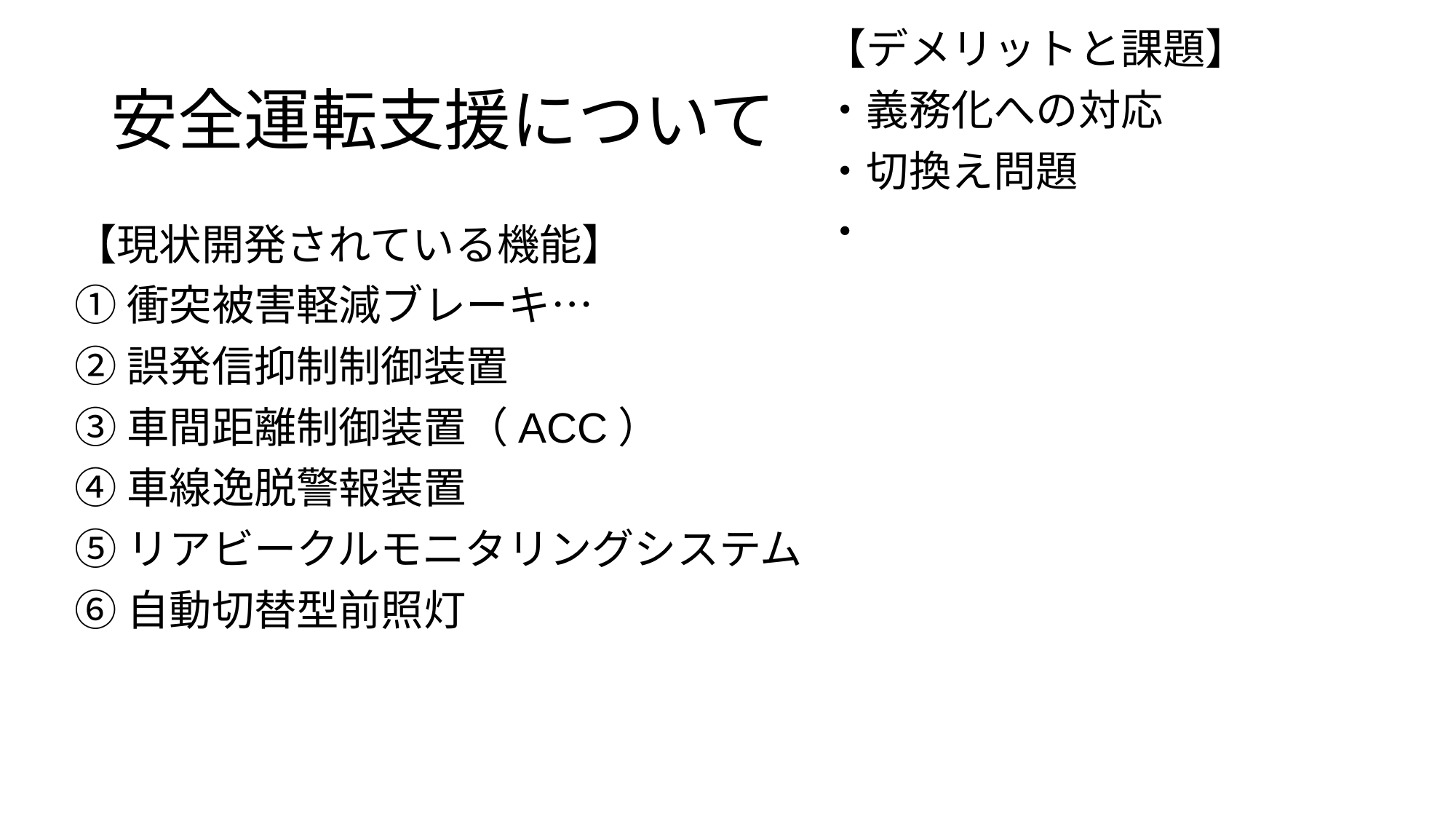

【デメリットと課題】
・義務化への対応
・切換え問題
・

# 安全運転支援について
【現状開発されている機能】
①衝突被害軽減ブレーキ…
②誤発信抑制制御装置
③車間距離制御装置（ACC）
④車線逸脱警報装置
⑤リアビークルモニタリングシステム
⑥自動切替型前照灯